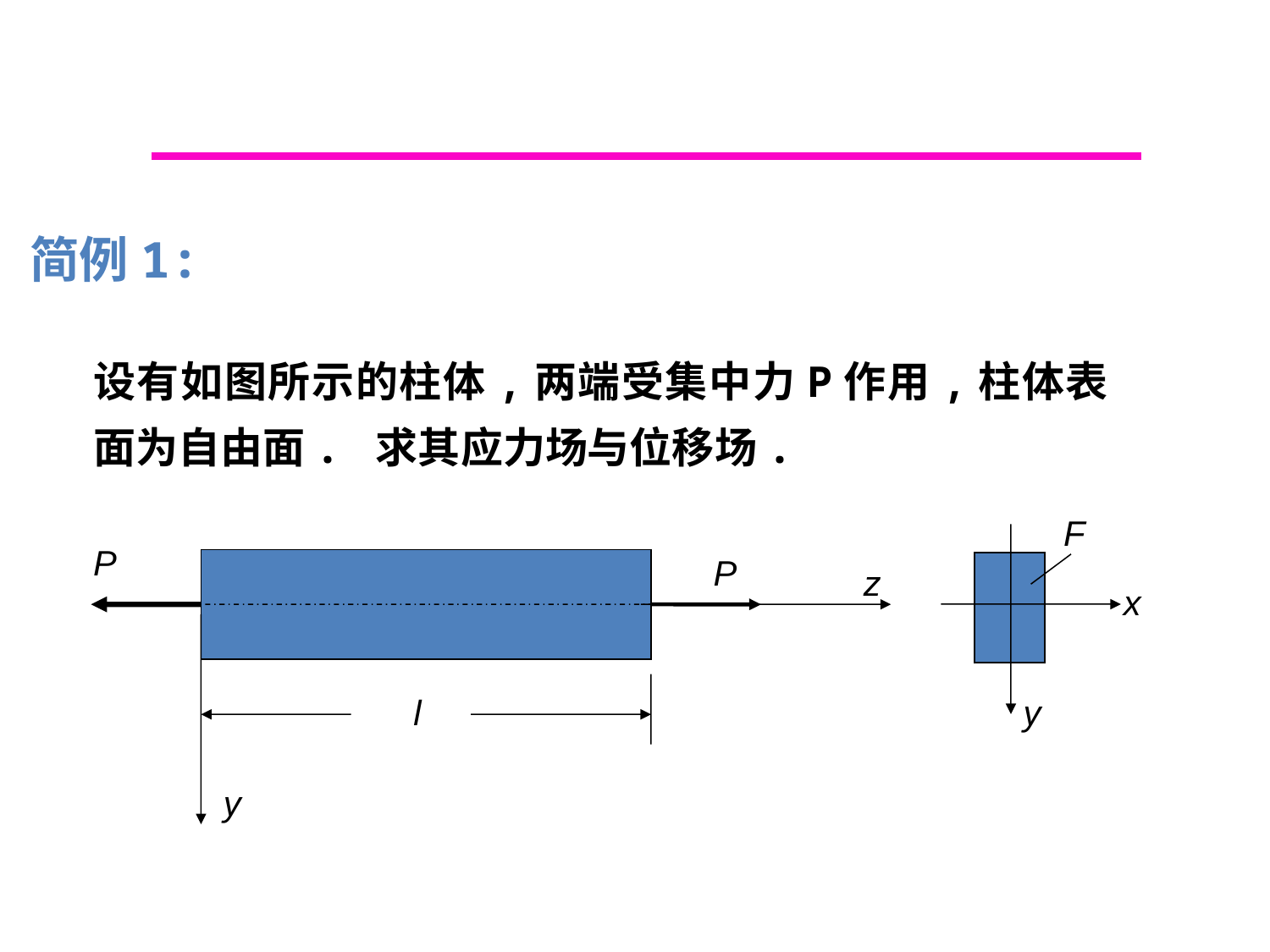

简例1:
设有如图所示的柱体,两端受集中力P作用,柱体表面为自由面. 求其应力场与位移场.
F

x

y
P
P

z

l

y